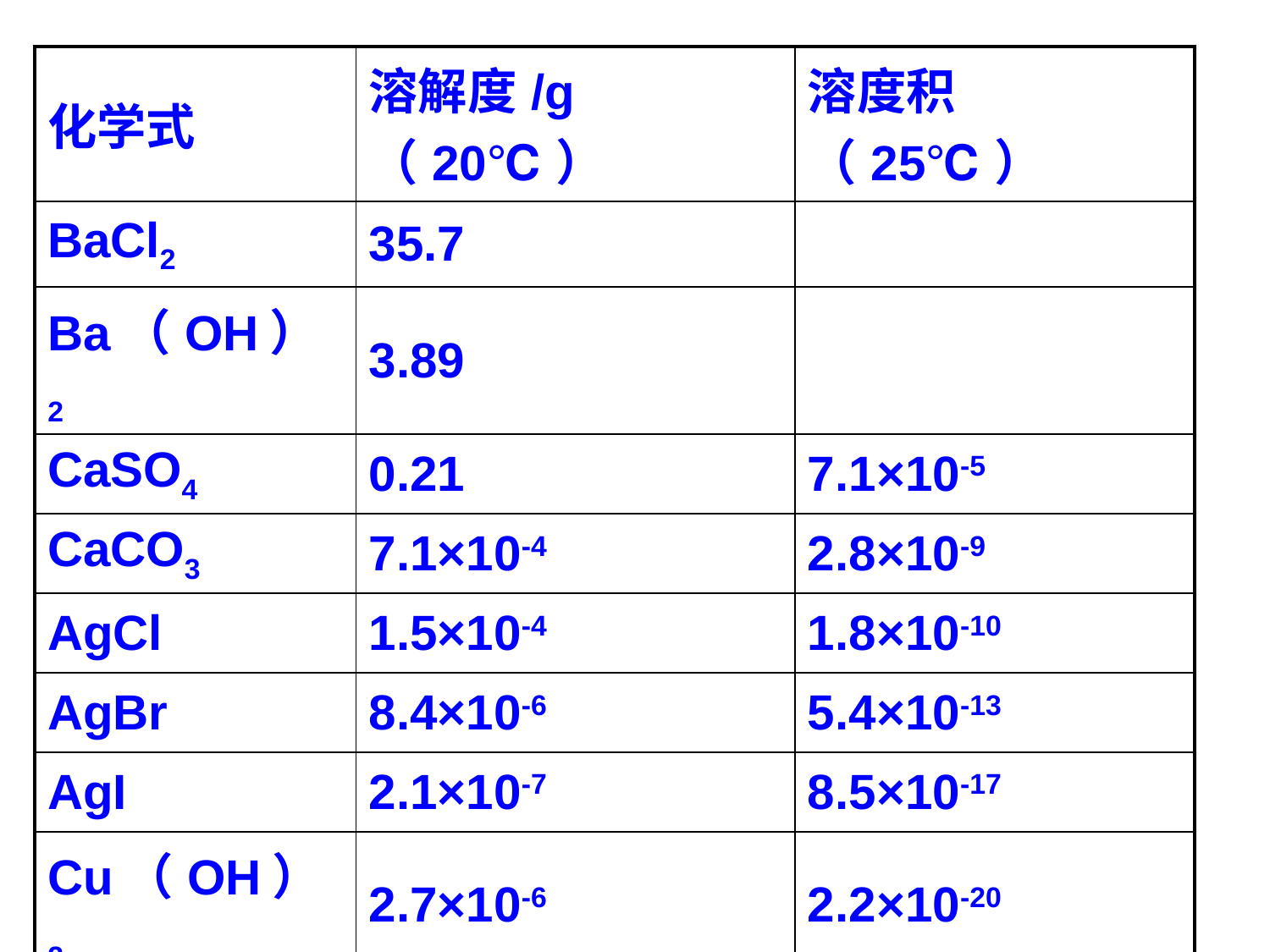

| 化学式 | 溶解度/g （20℃） | 溶度积 （25℃） |
| --- | --- | --- |
| BaCl2 | 35.7 |  |
| Ba（OH）2 | 3.89 |  |
| CaSO4 | 0.21 | 7.1×10-5 |
| CaCO3 | 7.1×10-4 | 2.8×10-9 |
| AgCl | 1.5×10-4 | 1.8×10-10 |
| AgBr | 8.4×10-6 | 5.4×10-13 |
| AgI | 2.1×10-7 | 8.5×10-17 |
| Cu（OH）2 | 2.7×10-6 | 2.2×10-20 |
| Fe（OH）3 | 3×10-9 | 4.0×10-38 |